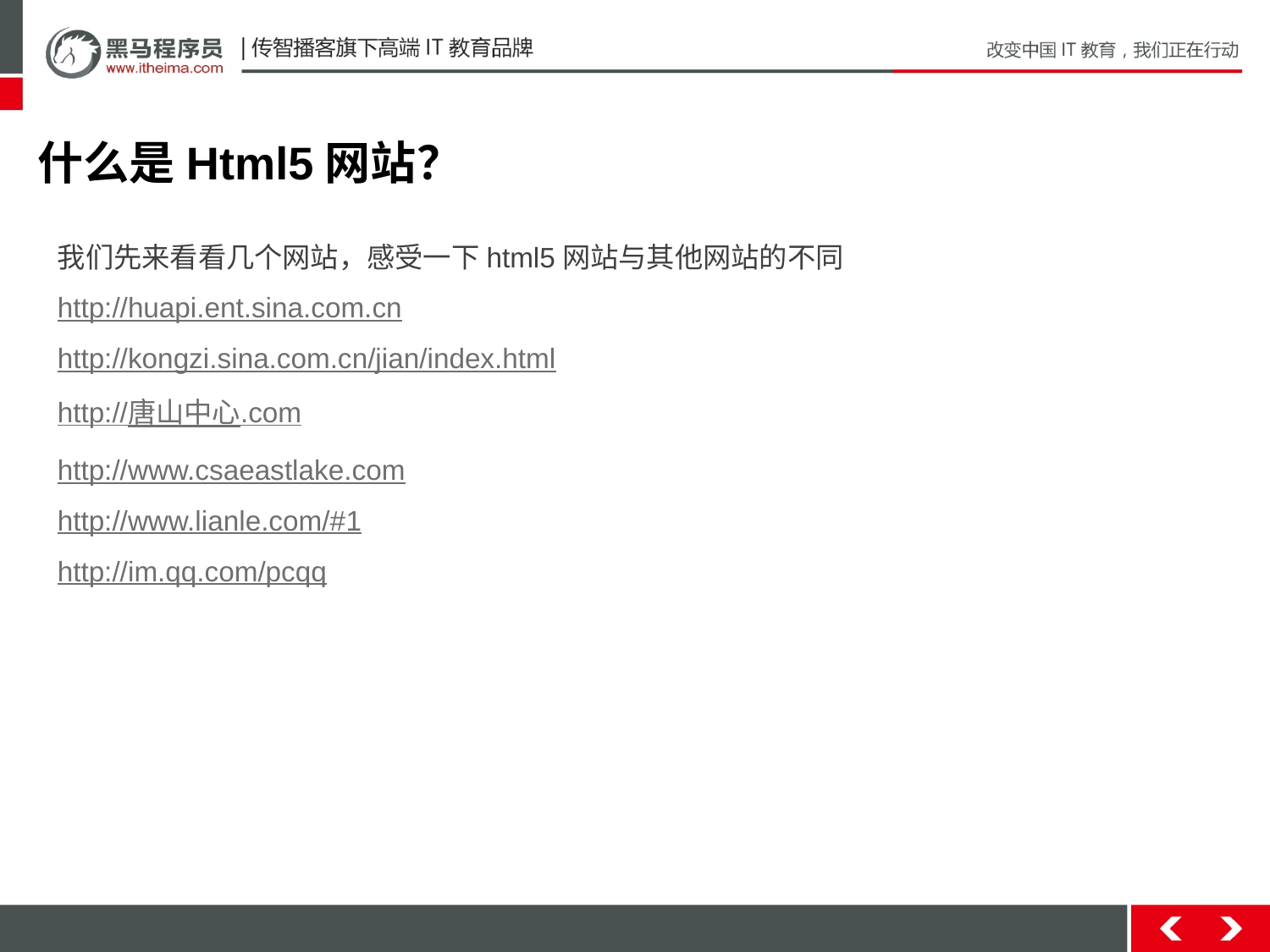

什么是Html5网站？
我们先来看看几个网站，感受一下html5网站与其他网站的不同
http://huapi.ent.sina.com.cn
http://kongzi.sina.com.cn/jian/index.html
http://唐山中心.com
http://www.csaeastlake.com
http://www.lianle.com/#1
http://im.qq.com/pcqq